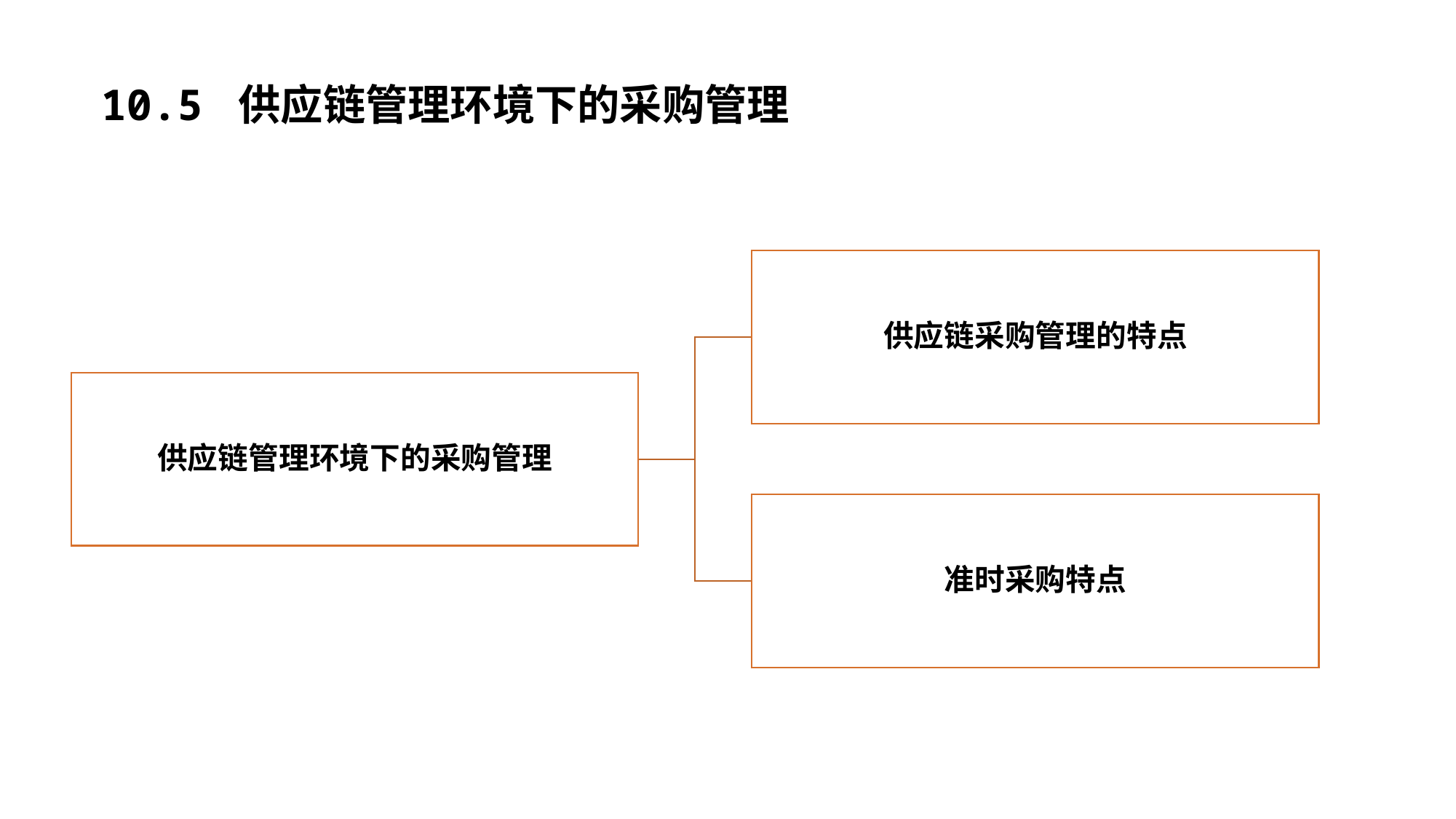

10.5 供应链管理环境下的采购管理
供应链管理环境下的采购管理
供应链采购管理的特点
准时采购特点